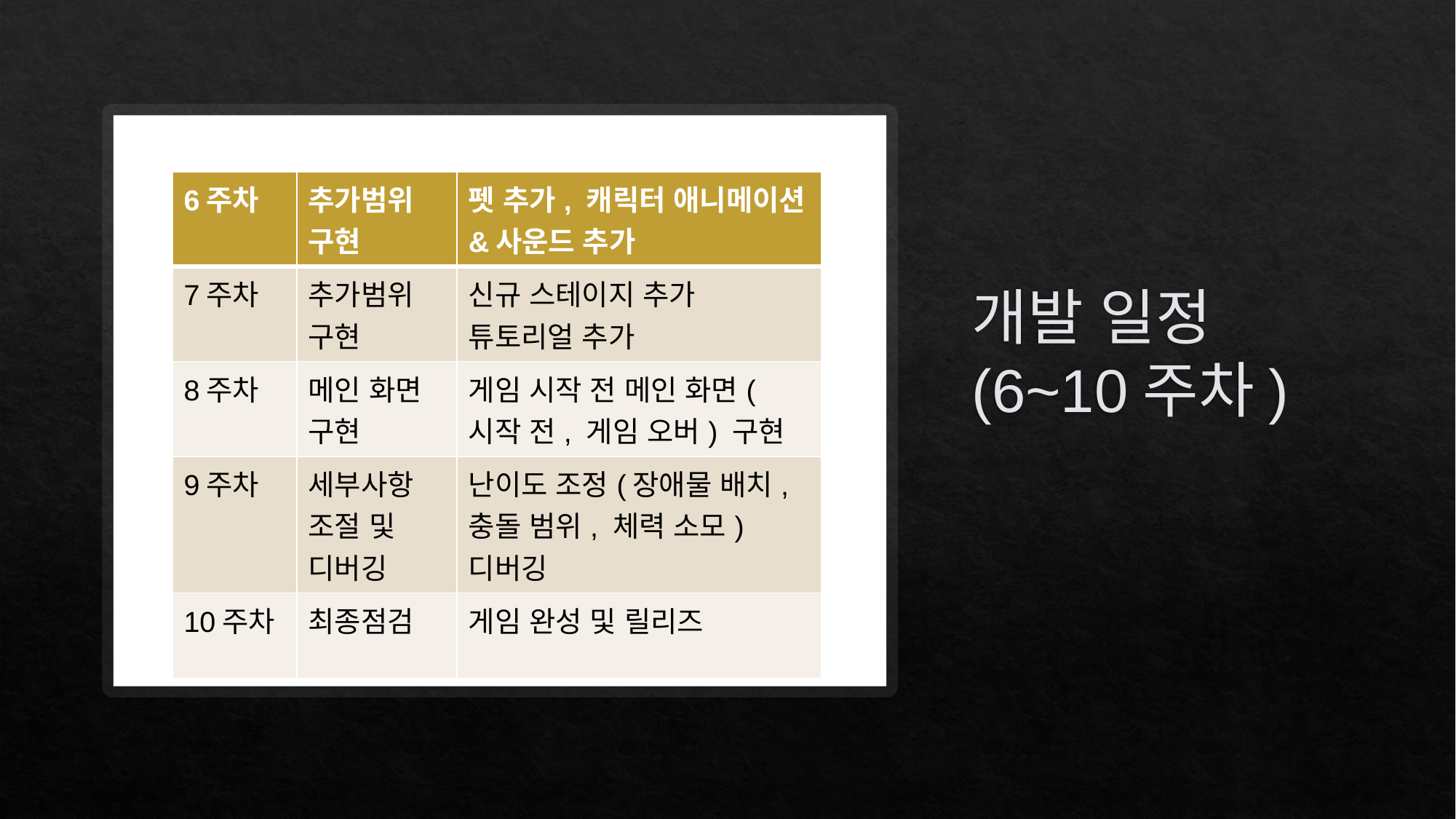

# 개발 일정 (6~10주차)
| 6주차 | 추가범위 구현 | 펫 추가, 캐릭터 애니메이션&사운드 추가 |
| --- | --- | --- |
| 7주차 | 추가범위 구현 | 신규 스테이지 추가 튜토리얼 추가 |
| 8주차 | 메인 화면 구현 | 게임 시작 전 메인 화면(시작 전, 게임 오버) 구현 |
| 9주차 | 세부사항 조절 및 디버깅 | 난이도 조정(장애물 배치, 충돌 범위, 체력 소모) 디버깅 |
| 10주차 | 최종점검 | 게임 완성 및 릴리즈 |